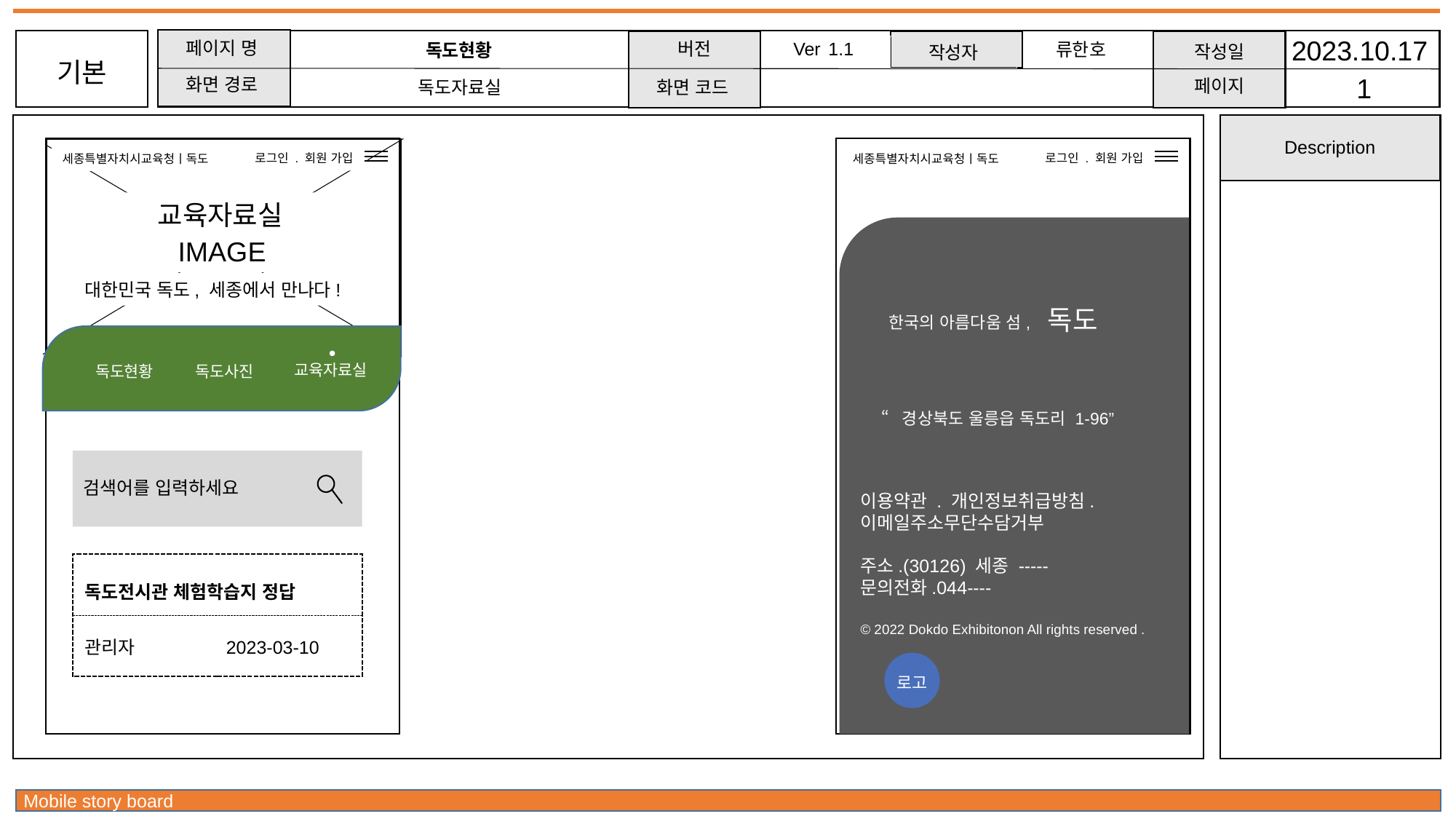

Ver 1.1
2023.10.17

페이지 명

버전
류한호
독도현황
작성일
작성자
기본
1
화면 경로
페이지
독도자료실
화면 코드

Description

로그인 . 회원 가입
로그인 . 회원 가입
세종특별자치시교육청ㅣ독도
세종특별자치시교육청ㅣ독도
교육자료실

IMAGE
대한민국 독도, 세종에서 만나다!
독도
한국의 아름다움 섬,

교육자료실
독도사진
독도현황
“경상북도 울릉읍 독도리 1-96”

검색어를 입력하세요

이용약관 . 개인정보취급방침.이메일주소무단수담거부

주소.(30126) 세종 -----
문의전화.044----

독도전시관 체험학습지 정답
© 2022 Dokdo Exhibitonon All rights reserved .
관리자                 2023-03-10

로고
Mobile story board